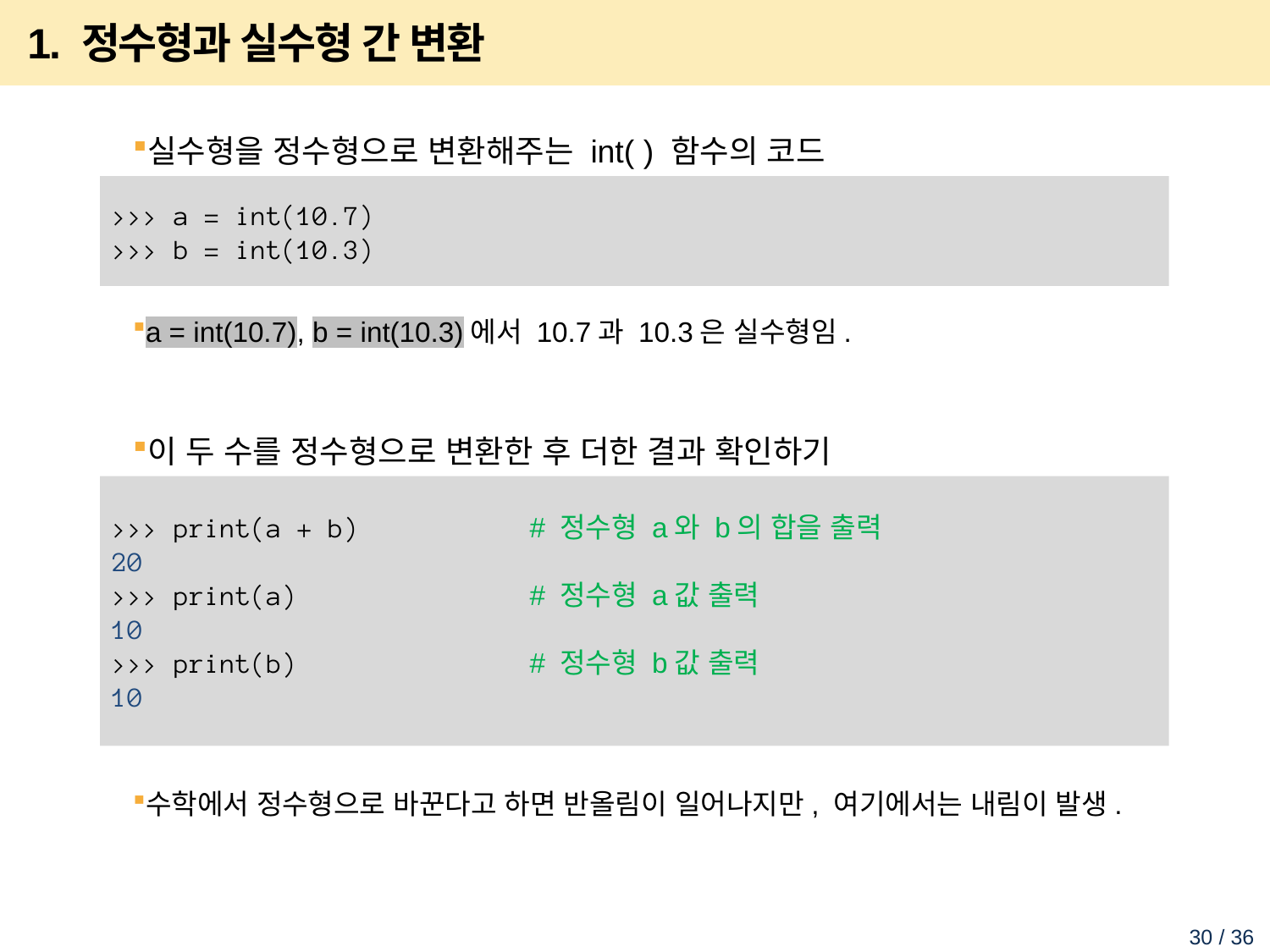

# 1. 정수형과 실수형 간 변환
실수형을 정수형으로 변환해주는 int( ) 함수의 코드

a = int(10.7), b = int(10.3)에서 10.7과 10.3은 실수형임.

이 두 수를 정수형으로 변환한 후 더한 결과 확인하기

수학에서 정수형으로 바꾼다고 하면 반올림이 일어나지만, 여기에서는 내림이 발생.
>>> a = int(10.7)
>>> b = int(10.3)
>>> print(a + b)           # 정수형 a와 b의 합을 출력
20
>>> print(a)               # 정수형 a값 출력
10
>>> print(b)               # 정수형 b값 출력
10